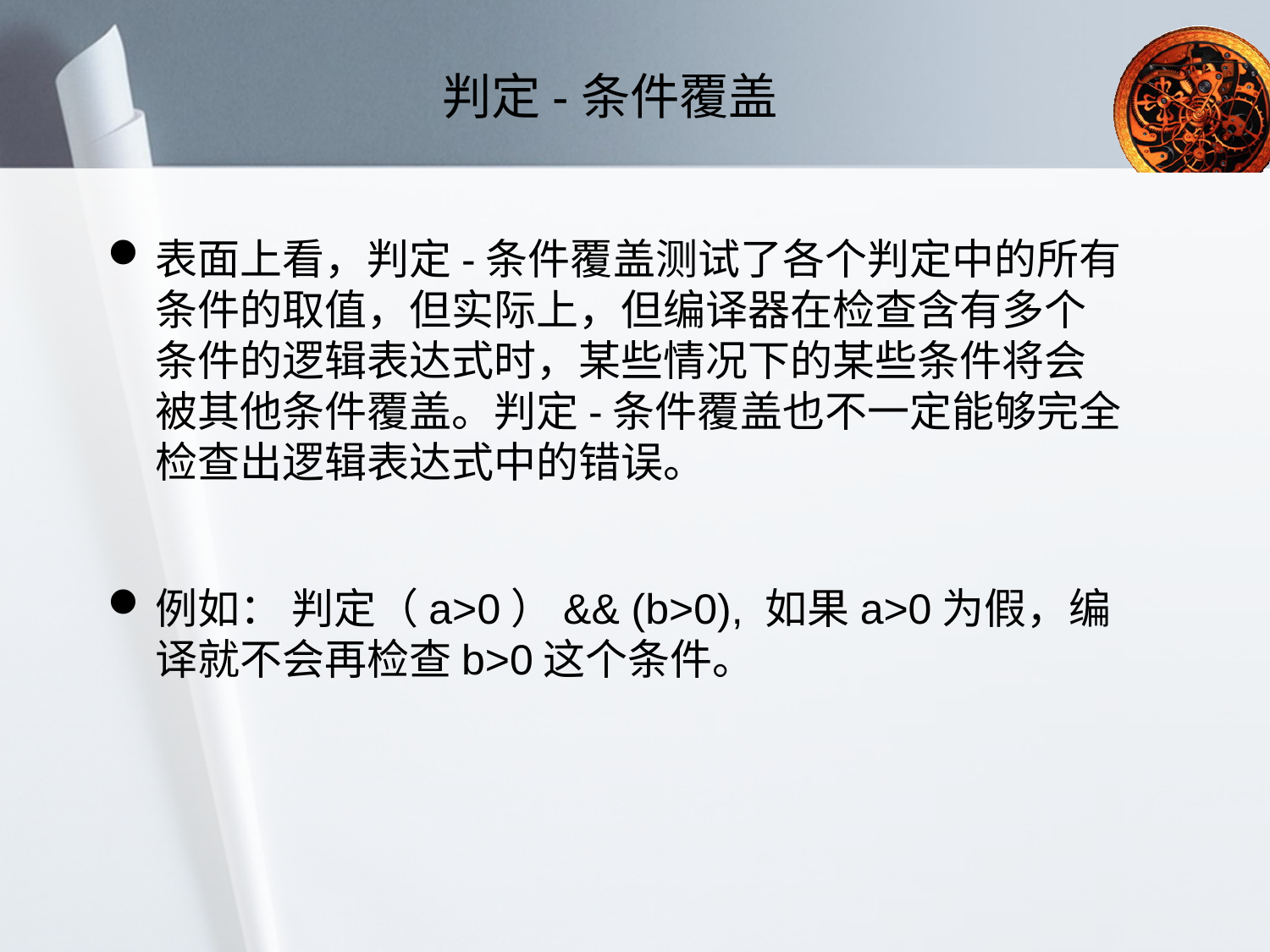

# 判定-条件覆盖
表面上看，判定-条件覆盖测试了各个判定中的所有条件的取值，但实际上，但编译器在检查含有多个条件的逻辑表达式时，某些情况下的某些条件将会被其他条件覆盖。判定-条件覆盖也不一定能够完全检查出逻辑表达式中的错误。
例如： 判定（a>0）&& (b>0), 如果a>0为假，编译就不会再检查b>0这个条件。